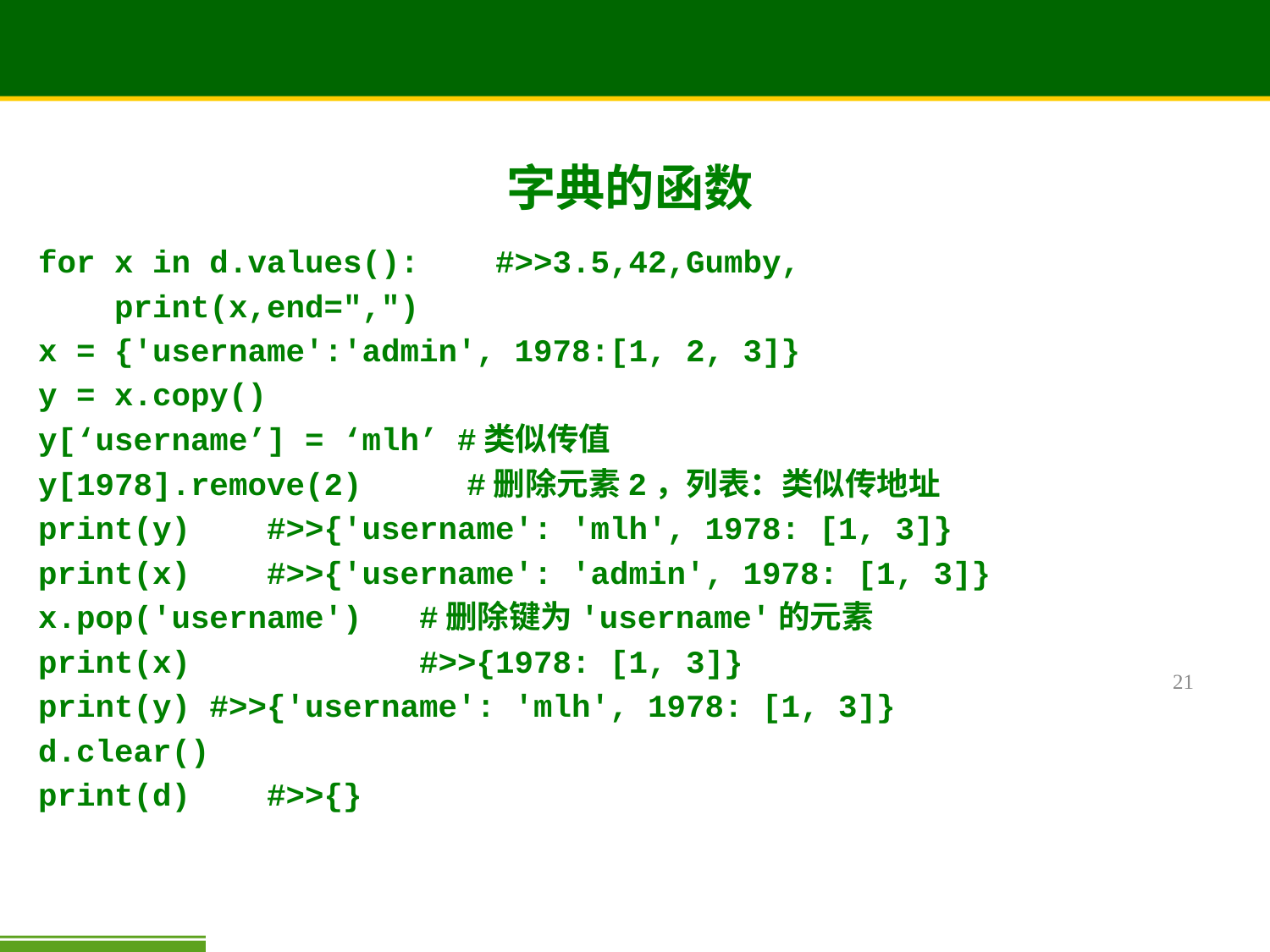

# 字典的函数

for x in d.values():    #>>3.5,42,Gumby,
    print(x,end=",")
x = {'username':'admin', 1978:[1, 2, 3]}
y = x.copy()
y[‘username’] = ‘mlh’ #类似传值
y[1978].remove(2)	#删除元素2，列表：类似传地址
print(y)    #>>{'username': 'mlh', 1978: [1, 3]}
print(x)    #>>{'username': 'admin', 1978: [1, 3]}
x.pop('username')	#删除键为'username'的元素
print(x)		#>>{1978: [1, 3]}
print(y) #>>{'username': 'mlh', 1978: [1, 3]}
d.clear()
print(d)    #>>{}
21